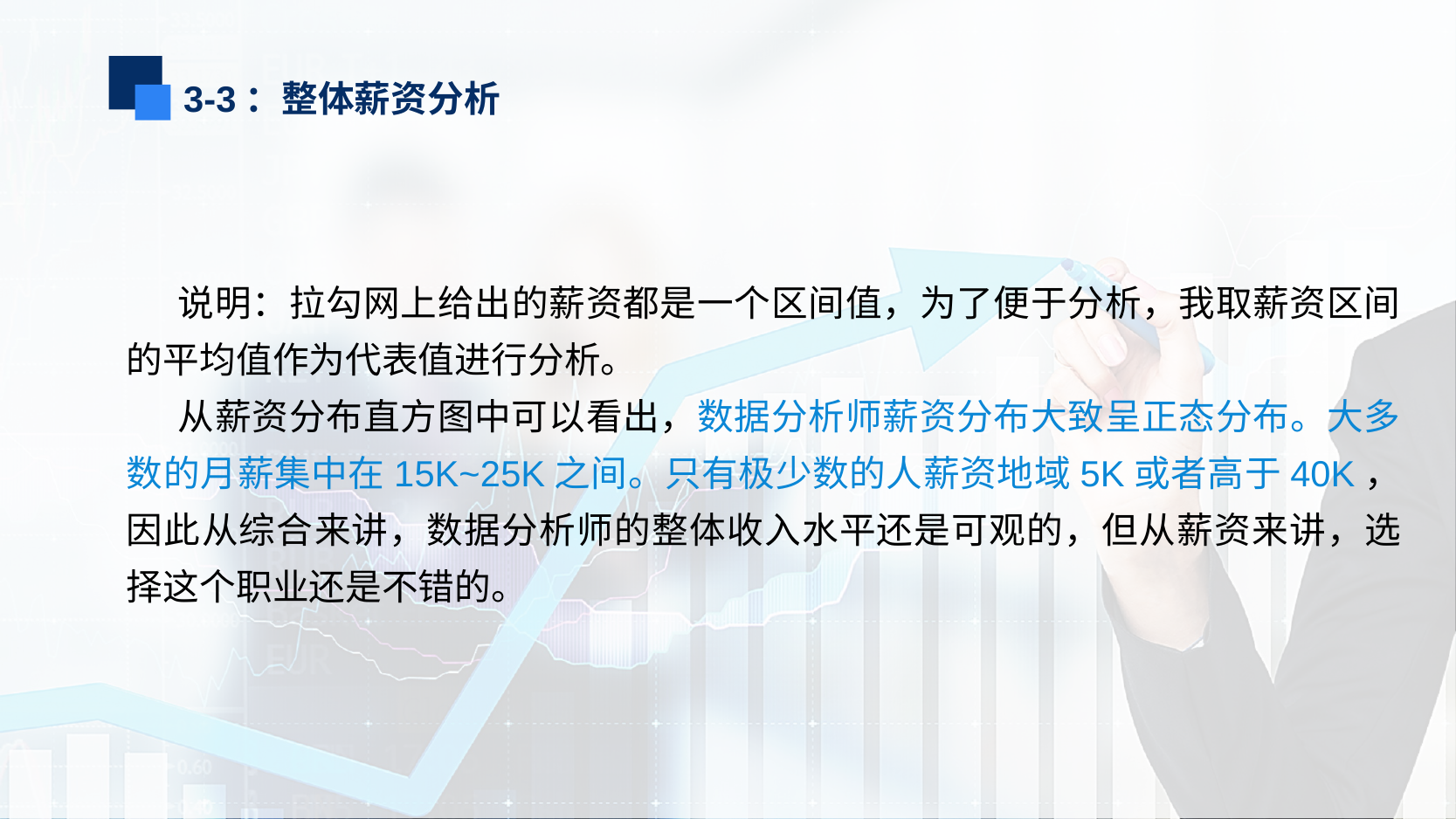

3-3：整体薪资分析

说明：拉勾网上给出的薪资都是一个区间值，为了便于分析，我取薪资区间的平均值作为代表值进行分析。
从薪资分布直方图中可以看出，数据分析师薪资分布大致呈正态分布。大多数的月薪集中在15K~25K之间。只有极少数的人薪资地域5K或者高于40K，因此从综合来讲，数据分析师的整体收入水平还是可观的，但从薪资来讲，选择这个职业还是不错的。